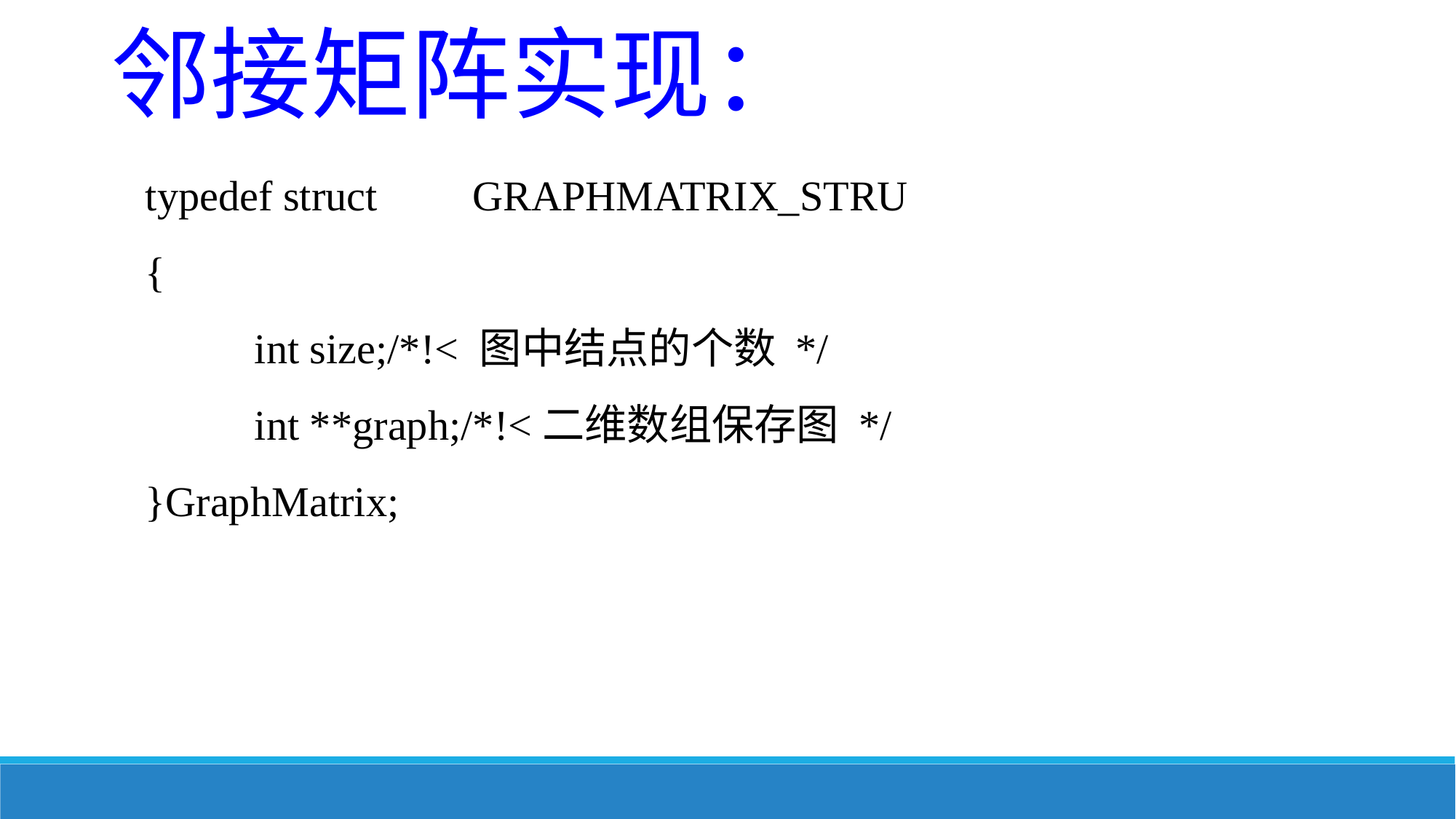

邻接矩阵实现：
typedef struct	GRAPHMATRIX_STRU
{
	int size;/*!< 图中结点的个数 */
	int **graph;/*!<二维数组保存图 */
}GraphMatrix;